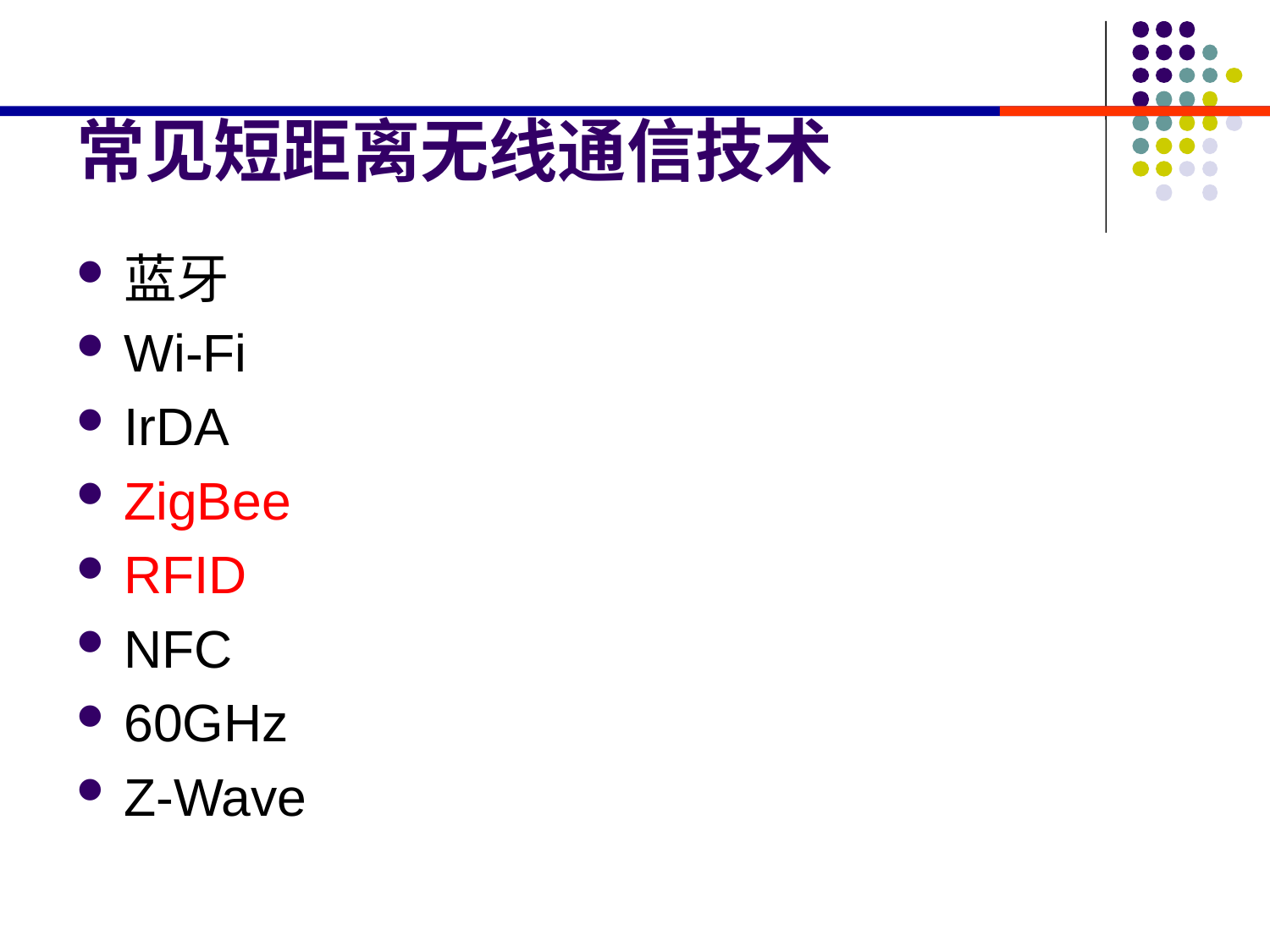

# 常见短距离无线通信技术
蓝牙
Wi-Fi
IrDA
ZigBee
RFID
NFC
60GHz
Z-Wave